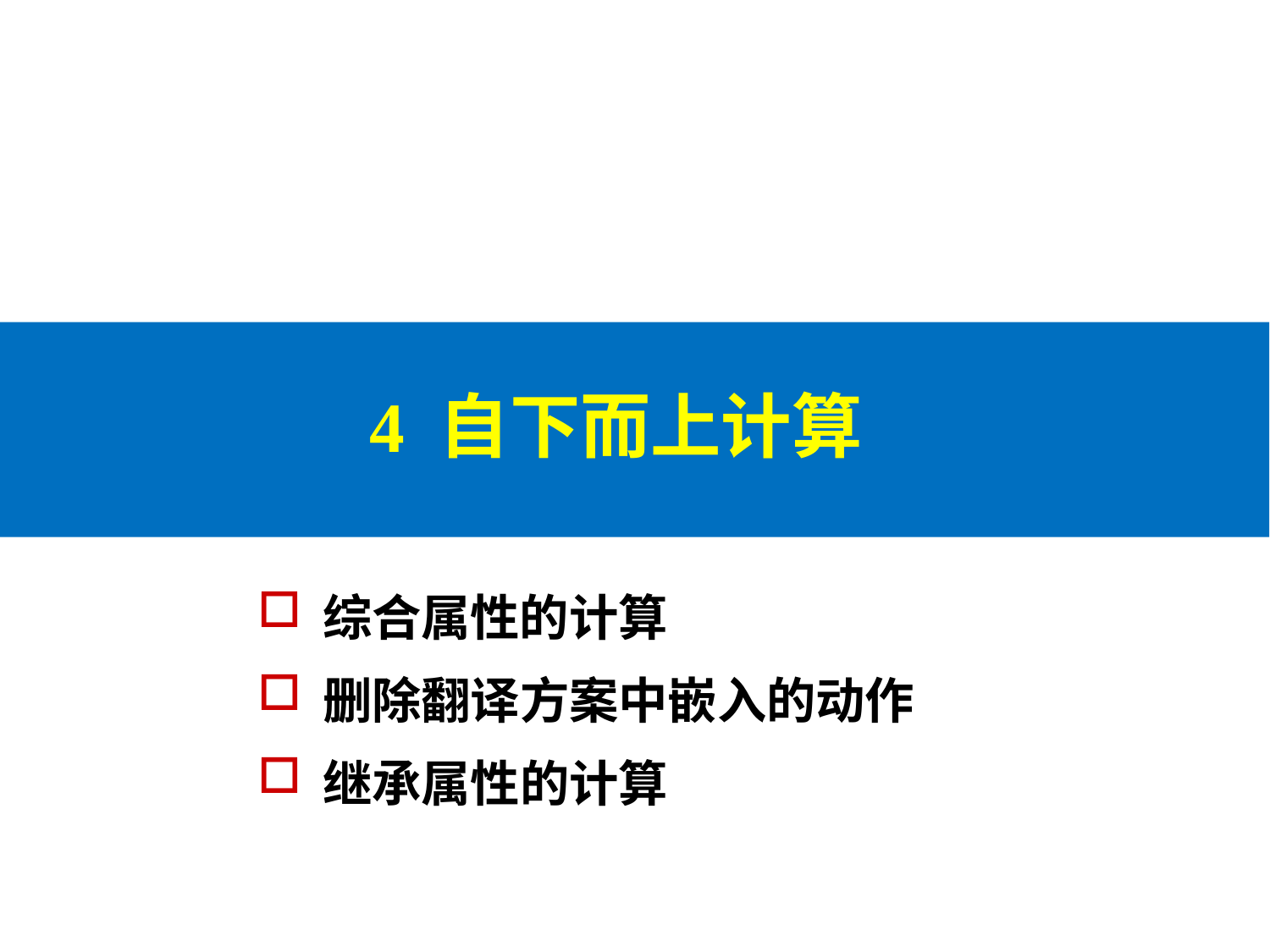

# 4 自下而上计算
综合属性的计算
删除翻译方案中嵌入的动作
继承属性的计算